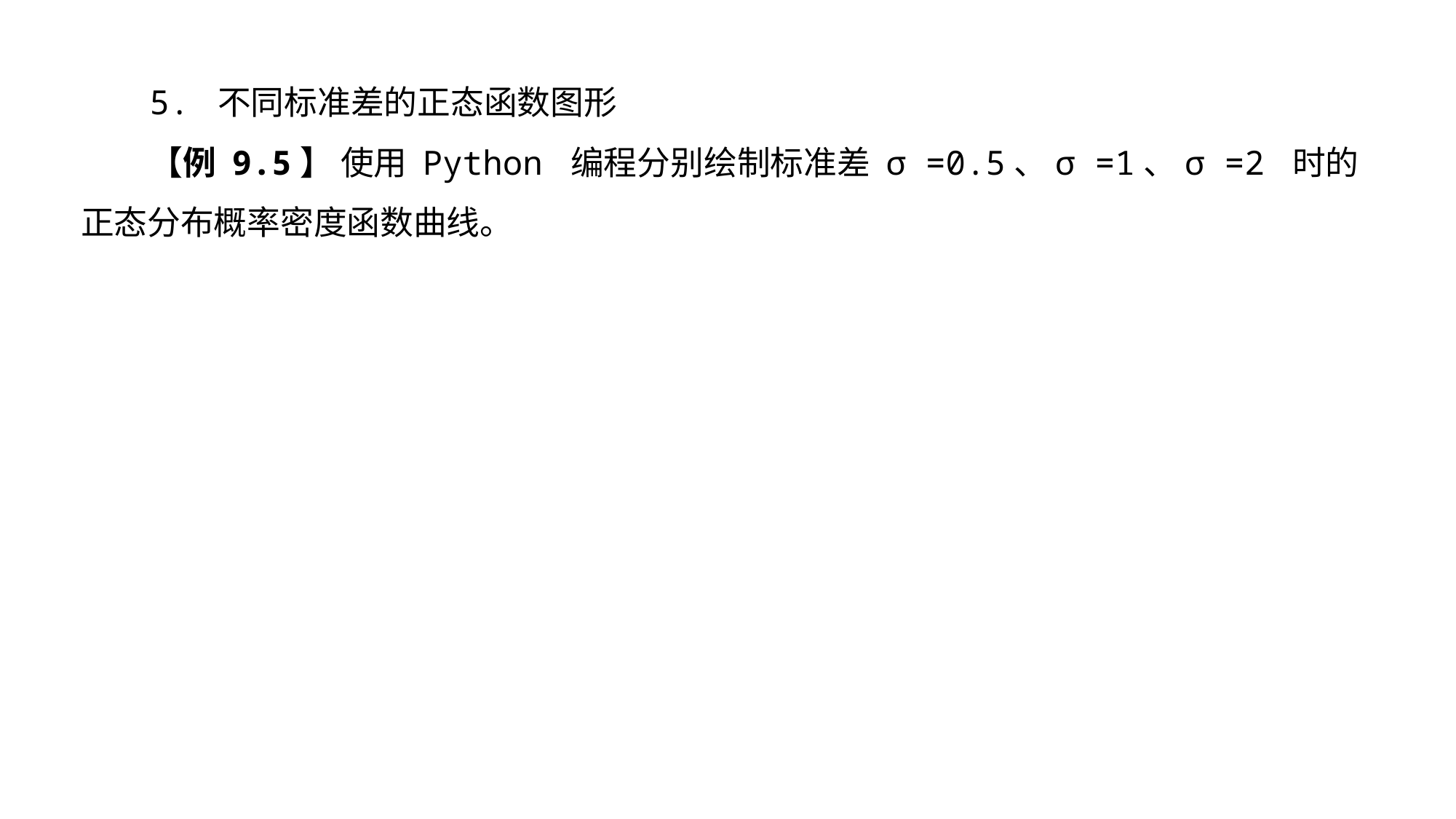

5. 不同标准差的正态函数图形
【例 9.5】 使用 Python 编程分别绘制标准差 σ =0.5、σ =1、σ =2 时的正态分布概率密度函数曲线。